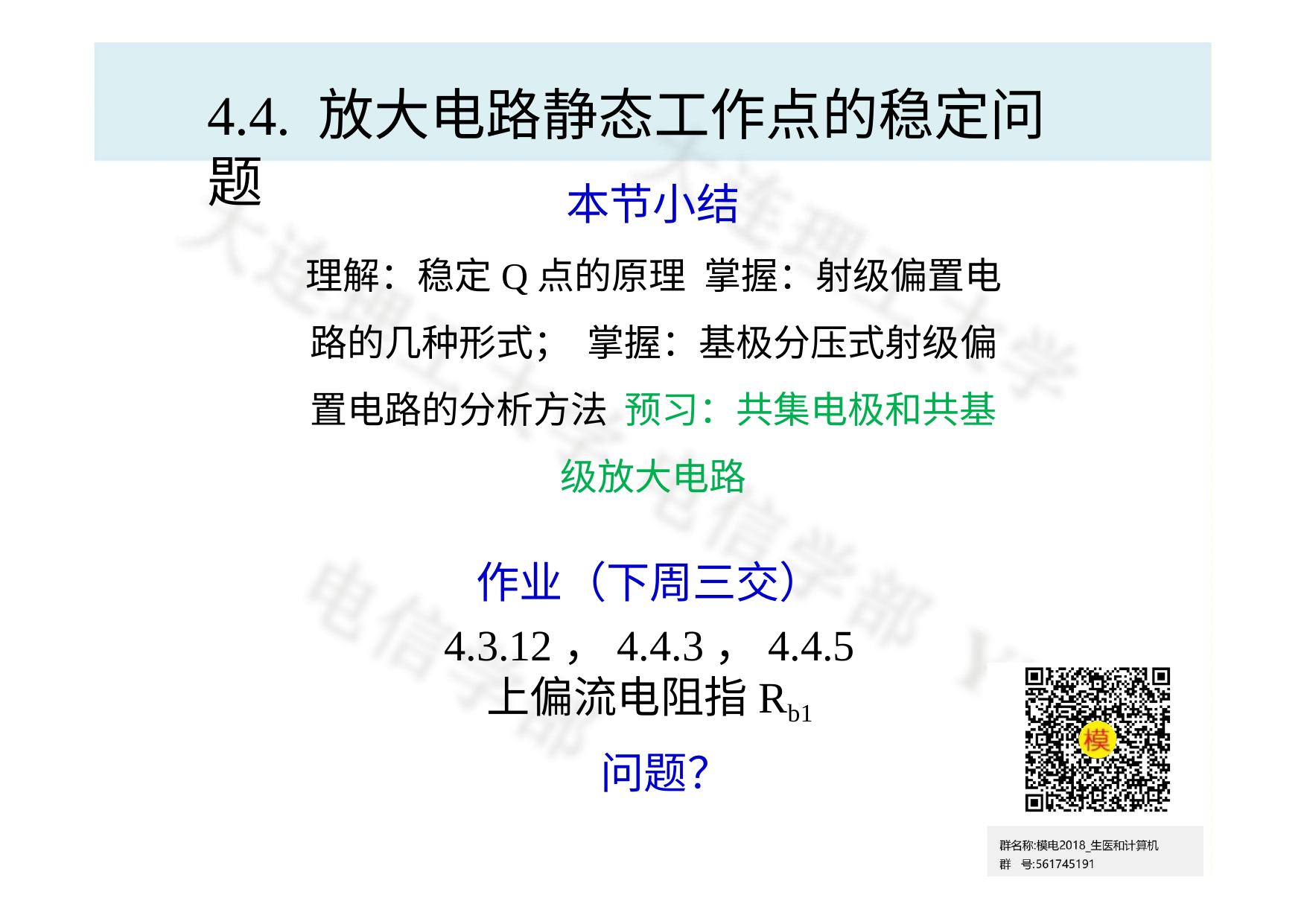

# 4.4. 放大电路静态工作点的稳定问题
本节小结
理解：稳定Q点的原理  掌握：射级偏置电路的几种形式；  掌握：基极分压式射级偏置电路的分析方法  预习：共集电极和共基级放大电路

作业（下周三交）
4.3.12，4.4.3，4.4.5
上偏流电阻指Rb1
问题？

14